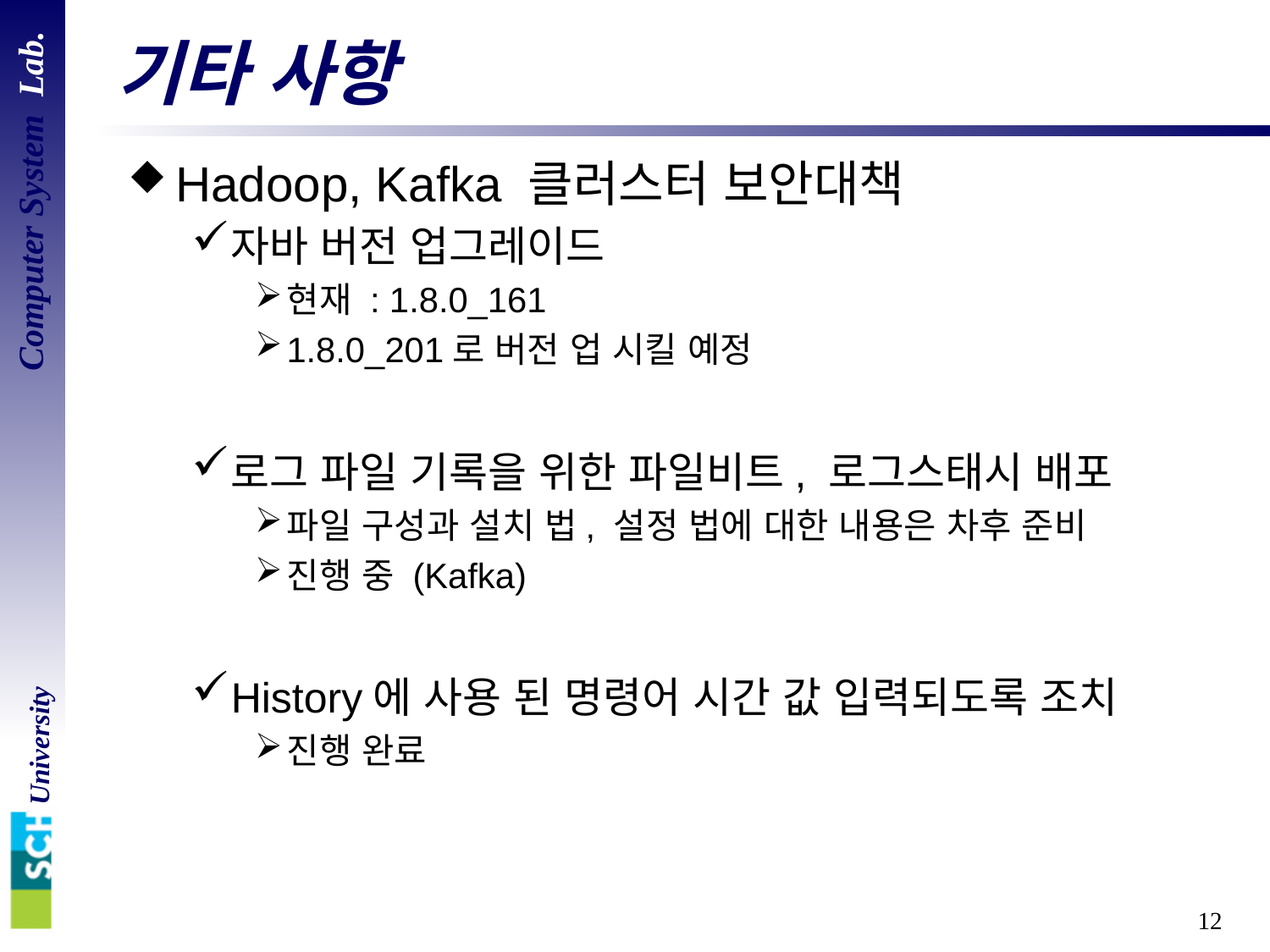

# 기타 사항
Hadoop, Kafka 클러스터 보안대책
자바 버전 업그레이드
현재 : 1.8.0_161
1.8.0_201로 버전 업 시킬 예정

로그 파일 기록을 위한 파일비트, 로그스태시 배포
파일 구성과 설치 법, 설정 법에 대한 내용은 차후 준비
진행 중 (Kafka)

History에 사용 된 명령어 시간 값 입력되도록 조치
진행 완료